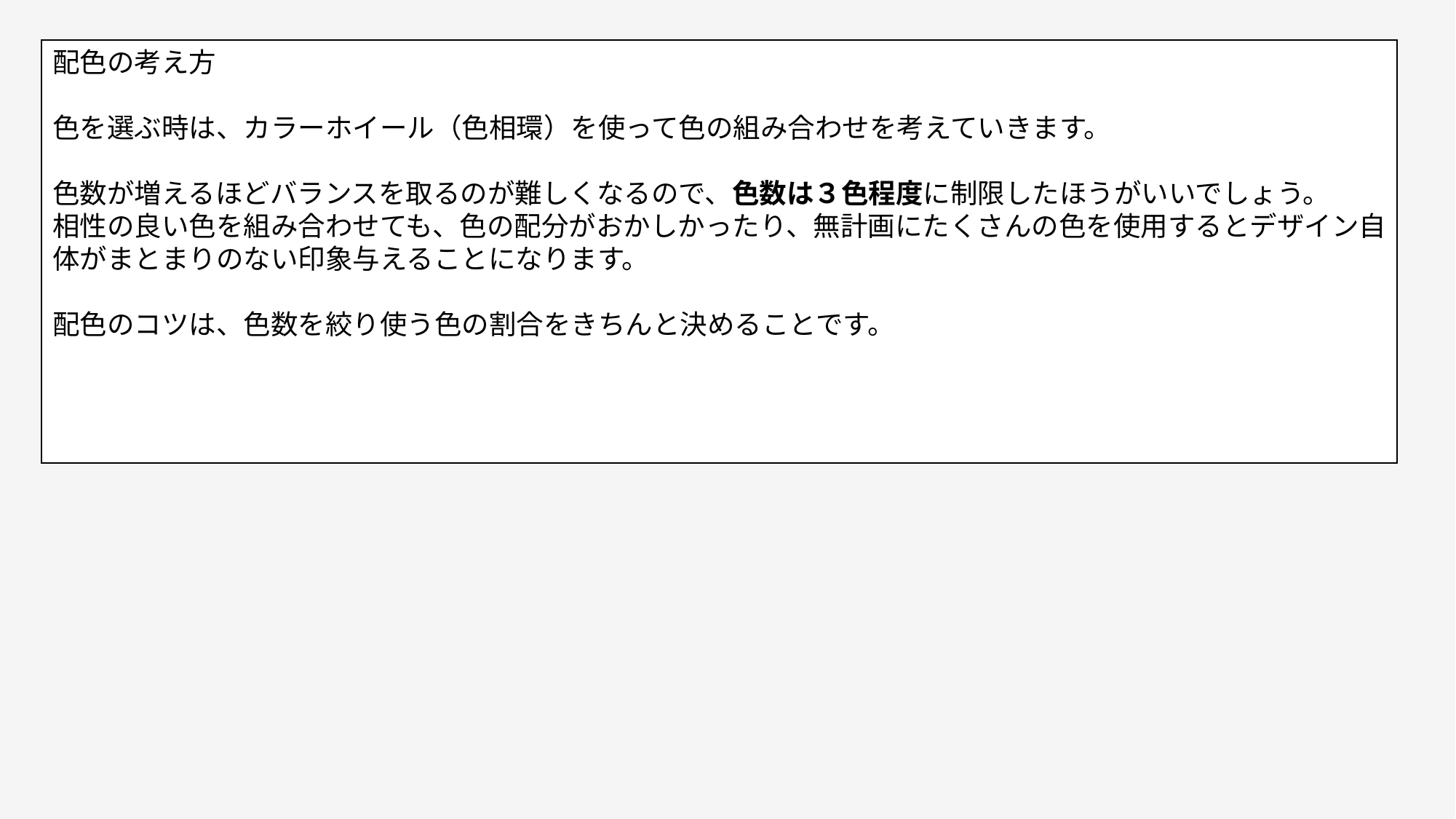

配色の考え方

色を選ぶ時は、カラーホイール（色相環）を使って色の組み合わせを考えていきます。

色数が増えるほどバランスを取るのが難しくなるので、色数は３色程度に制限したほうがいいでしょう。
相性の良い色を組み合わせても、色の配分がおかしかったり、無計画にたくさんの色を使用するとデザイン自体がまとまりのない印象与えることになります。

配色のコツは、色数を絞り使う色の割合をきちんと決めることです。